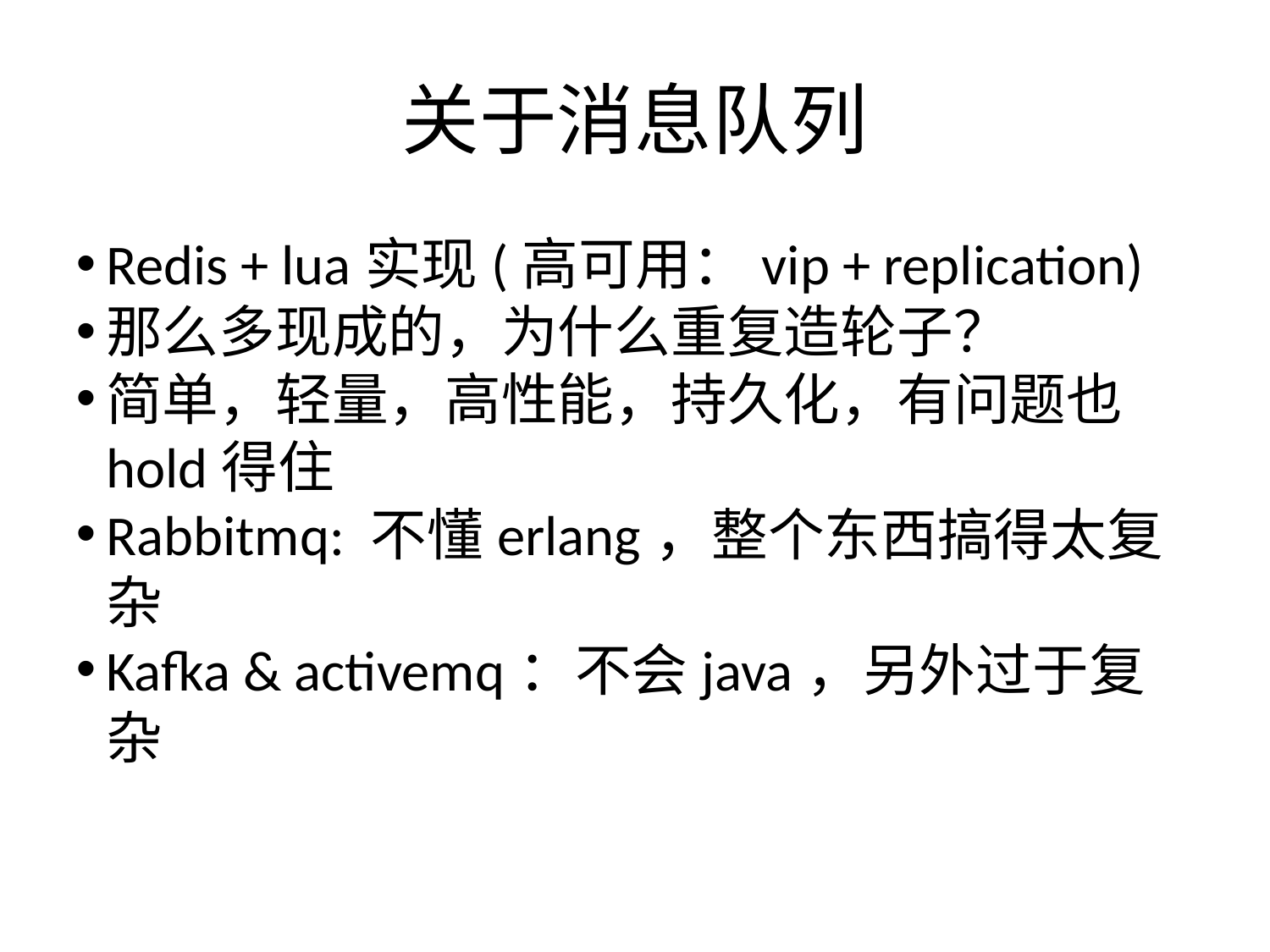

关于消息队列
Redis + lua实现(高可用：vip + replication)
那么多现成的，为什么重复造轮子？
简单，轻量，高性能，持久化，有问题也hold得住
Rabbitmq: 不懂erlang，整个东西搞得太复杂
Kafka & activemq：不会java，另外过于复杂